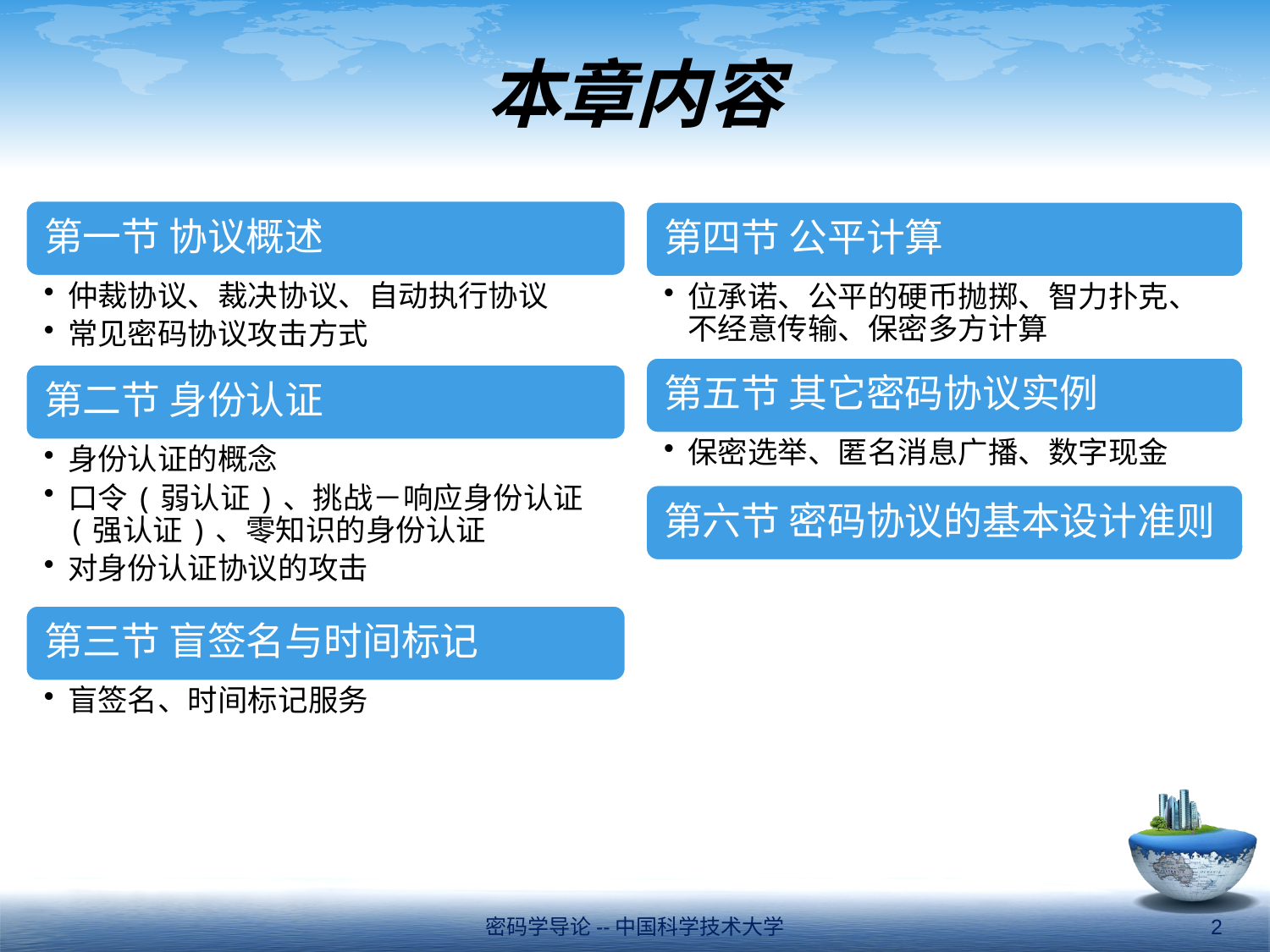

# 本章内容
第一节 协议概述
仲裁协议、裁决协议、自动执行协议
常见密码协议攻击方式
第二节 身份认证
身份认证的概念
口令(弱认证)、挑战－响应身份认证(强认证)、零知识的身份认证
对身份认证协议的攻击
第三节 盲签名与时间标记
盲签名、时间标记服务
第四节 公平计算
位承诺、公平的硬币抛掷、智力扑克、不经意传输、保密多方计算
第五节 其它密码协议实例
保密选举、匿名消息广播、数字现金
第六节 密码协议的基本设计准则
密码学导论--中国科学技术大学
2